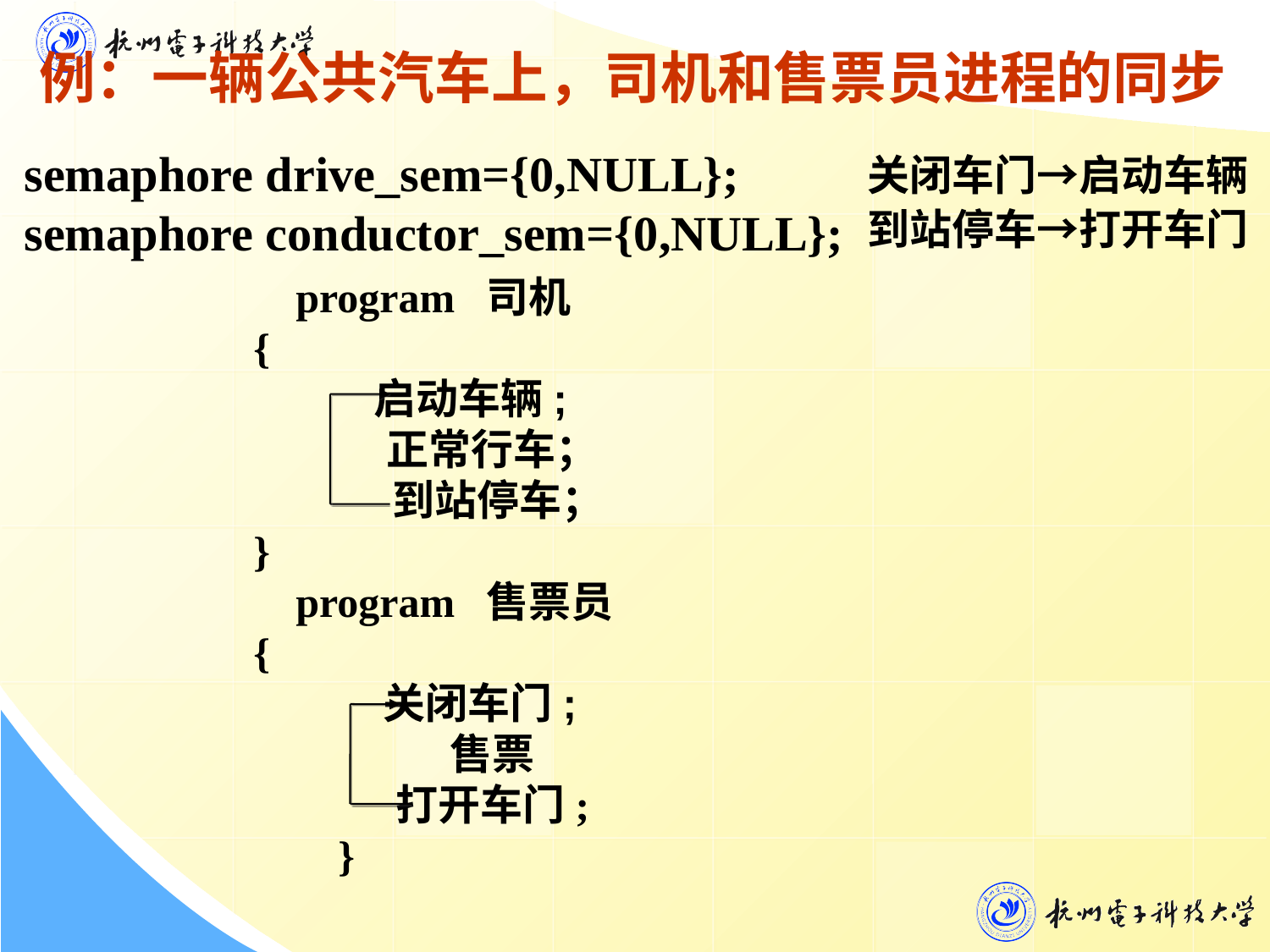

例：一辆公共汽车上，司机和售票员进程的同步
   semaphore drive_sem={0,NULL};
   semaphore conductor_sem={0,NULL};
关闭车门→启动车辆
到站停车→打开车门
              program  司机
          {
                启动车辆;
                        正常行车；
                  到站停车；
    }
              program  售票员
          {
                 关闭车门;
                        售票
                         打开车门;
            }